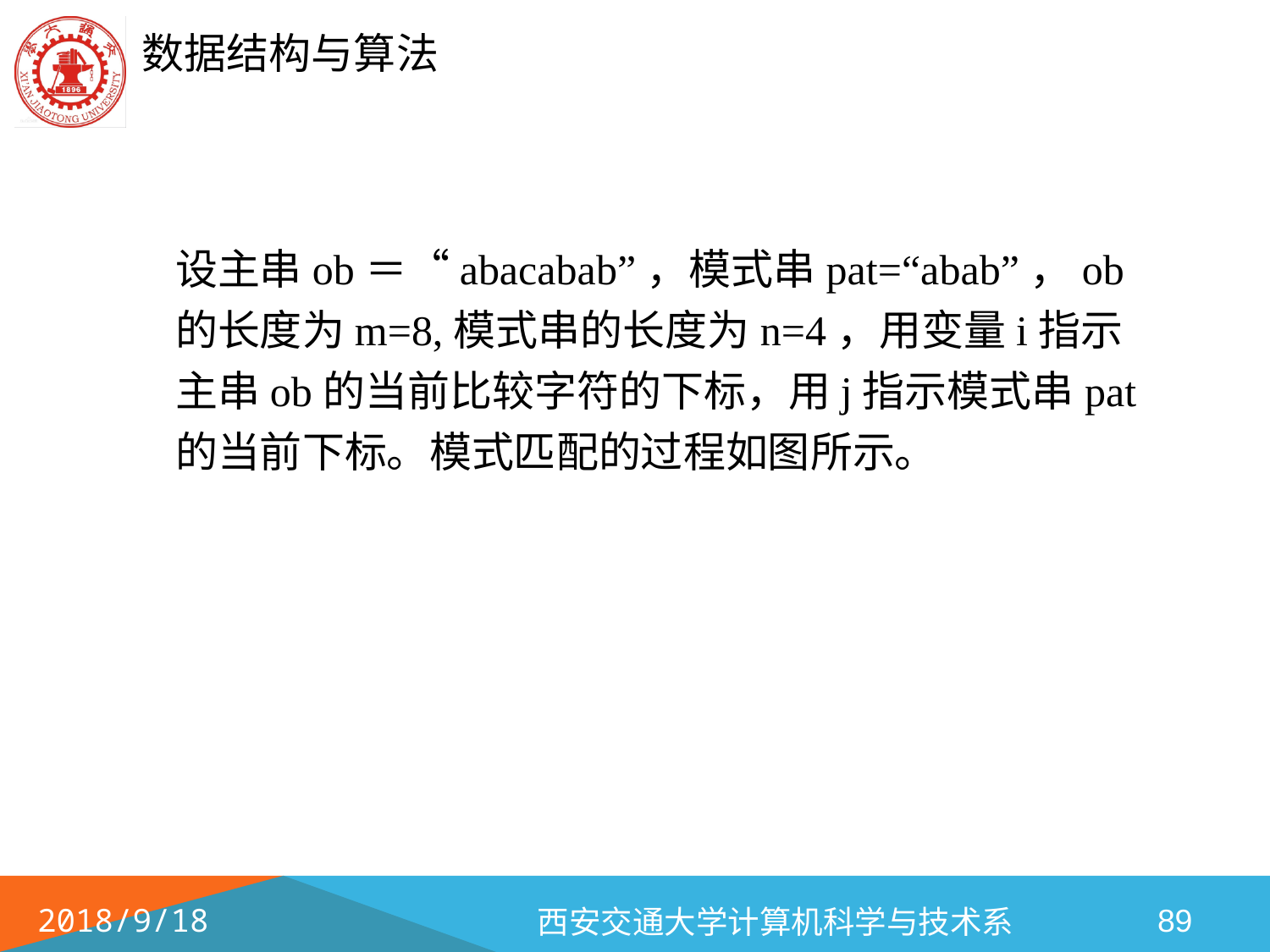

设主串ob＝“abacabab”，模式串pat=“abab”，ob的长度为m=8,模式串的长度为n=4，用变量i指示主串ob的当前比较字符的下标，用j指示模式串pat的当前下标。模式匹配的过程如图所示。